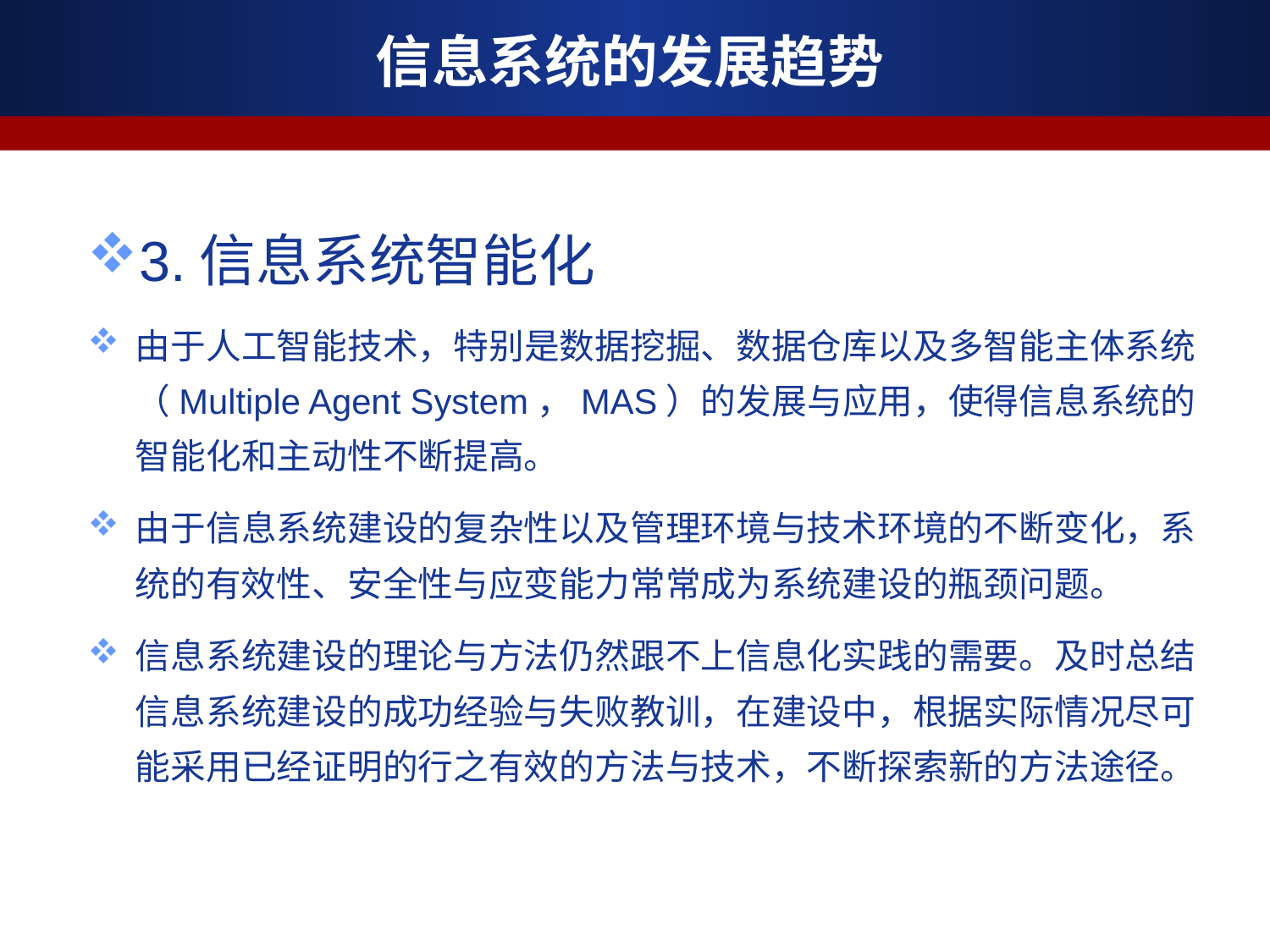

# 信息系统的发展趋势
3.信息系统智能化
由于人工智能技术，特别是数据挖掘、数据仓库以及多智能主体系统（Multiple Agent System，MAS）的发展与应用，使得信息系统的智能化和主动性不断提高。
由于信息系统建设的复杂性以及管理环境与技术环境的不断变化，系统的有效性、安全性与应变能力常常成为系统建设的瓶颈问题。
信息系统建设的理论与方法仍然跟不上信息化实践的需要。及时总结信息系统建设的成功经验与失败教训，在建设中，根据实际情况尽可能采用已经证明的行之有效的方法与技术，不断探索新的方法途径。